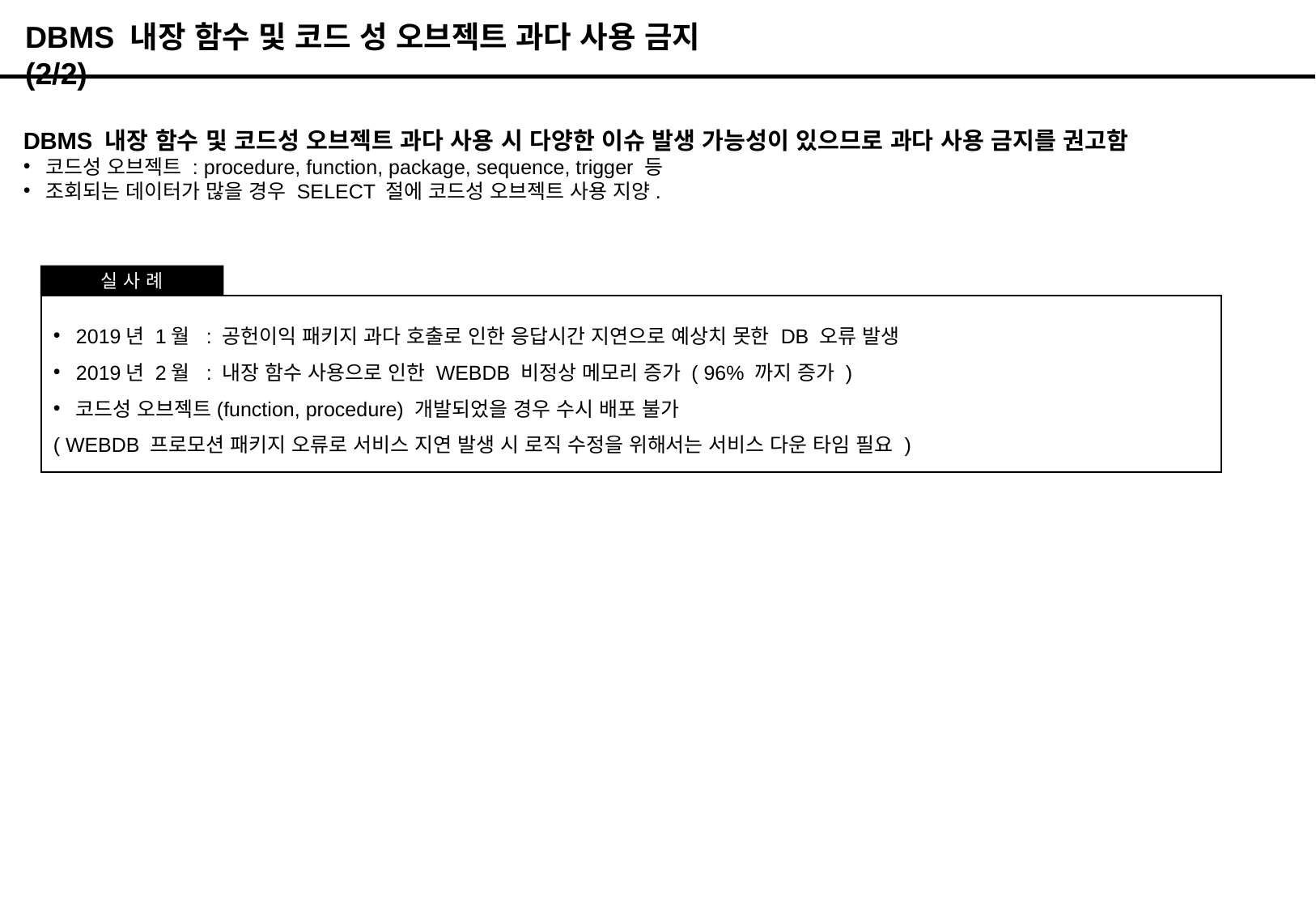

DBMS 내장 함수 및 코드 성 오브젝트 과다 사용 금지 (2/2)
DBMS 내장 함수 및 코드성 오브젝트 과다 사용 시 다양한 이슈 발생 가능성이 있으므로 과다 사용 금지를 권고함
코드성 오브젝트 : procedure, function, package, sequence, trigger 등
조회되는 데이터가 많을 경우 SELECT 절에 코드성 오브젝트 사용 지양.

실 사 례
2019년 1월  : 공헌이익 패키지 과다 호출로 인한 응답시간 지연으로 예상치 못한 DB 오류 발생
2019년 2월  : 내장 함수 사용으로 인한 WEBDB 비정상 메모리 증가 ( 96% 까지 증가 )
코드성 오브젝트(function, procedure) 개발되었을 경우 수시 배포 불가
( WEBDB 프로모션 패키지 오류로 서비스 지연 발생 시 로직 수정을 위해서는 서비스 다운 타임 필요 )